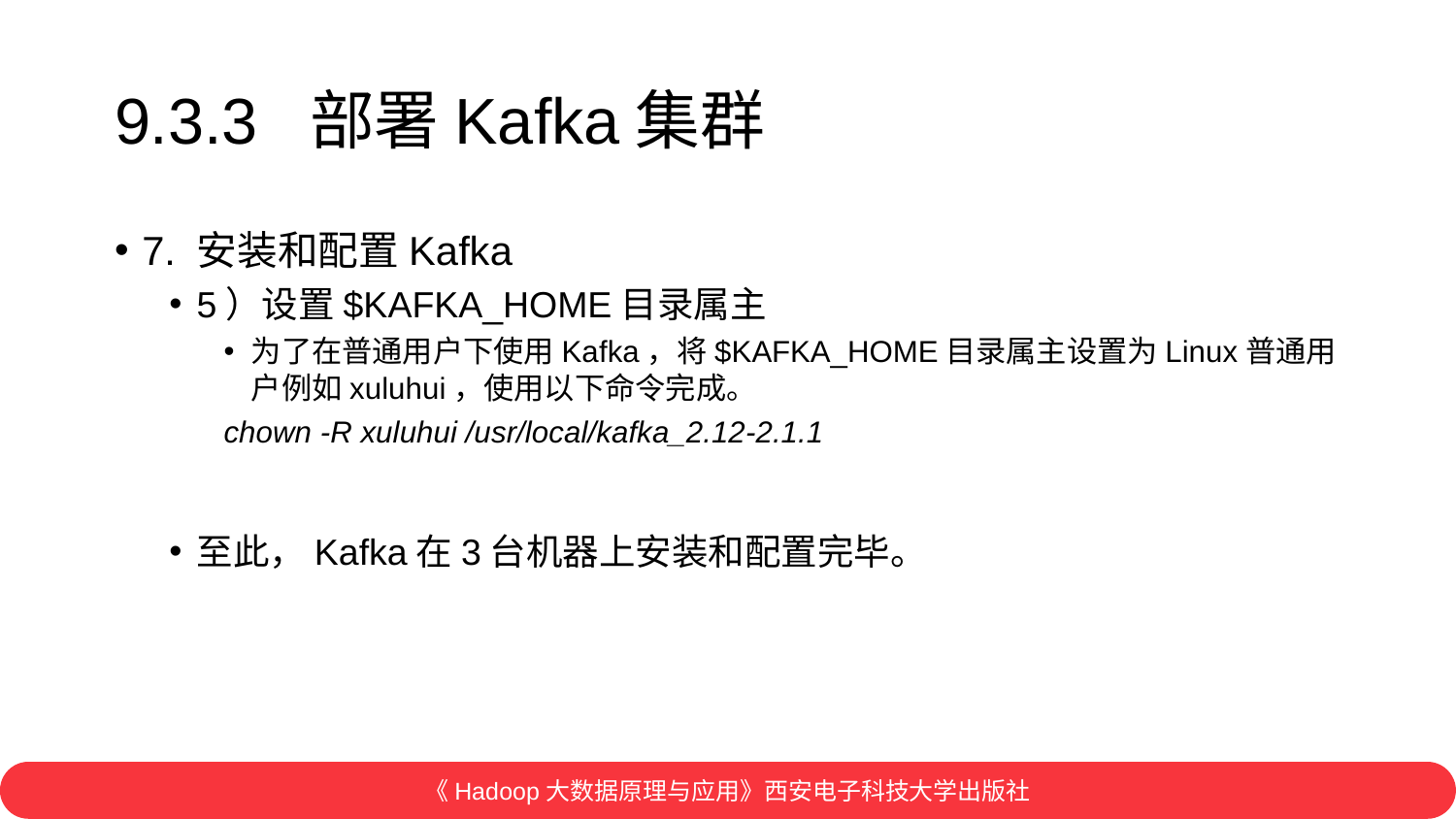

# 9.3.3  部署Kafka集群
7. 安装和配置Kafka
5）设置$KAFKA_HOME目录属主
为了在普通用户下使用Kafka，将$KAFKA_HOME目录属主设置为Linux普通用户例如xuluhui，使用以下命令完成。
chown -R xuluhui /usr/local/kafka_2.12-2.1.1

至此，Kafka在3台机器上安装和配置完毕。